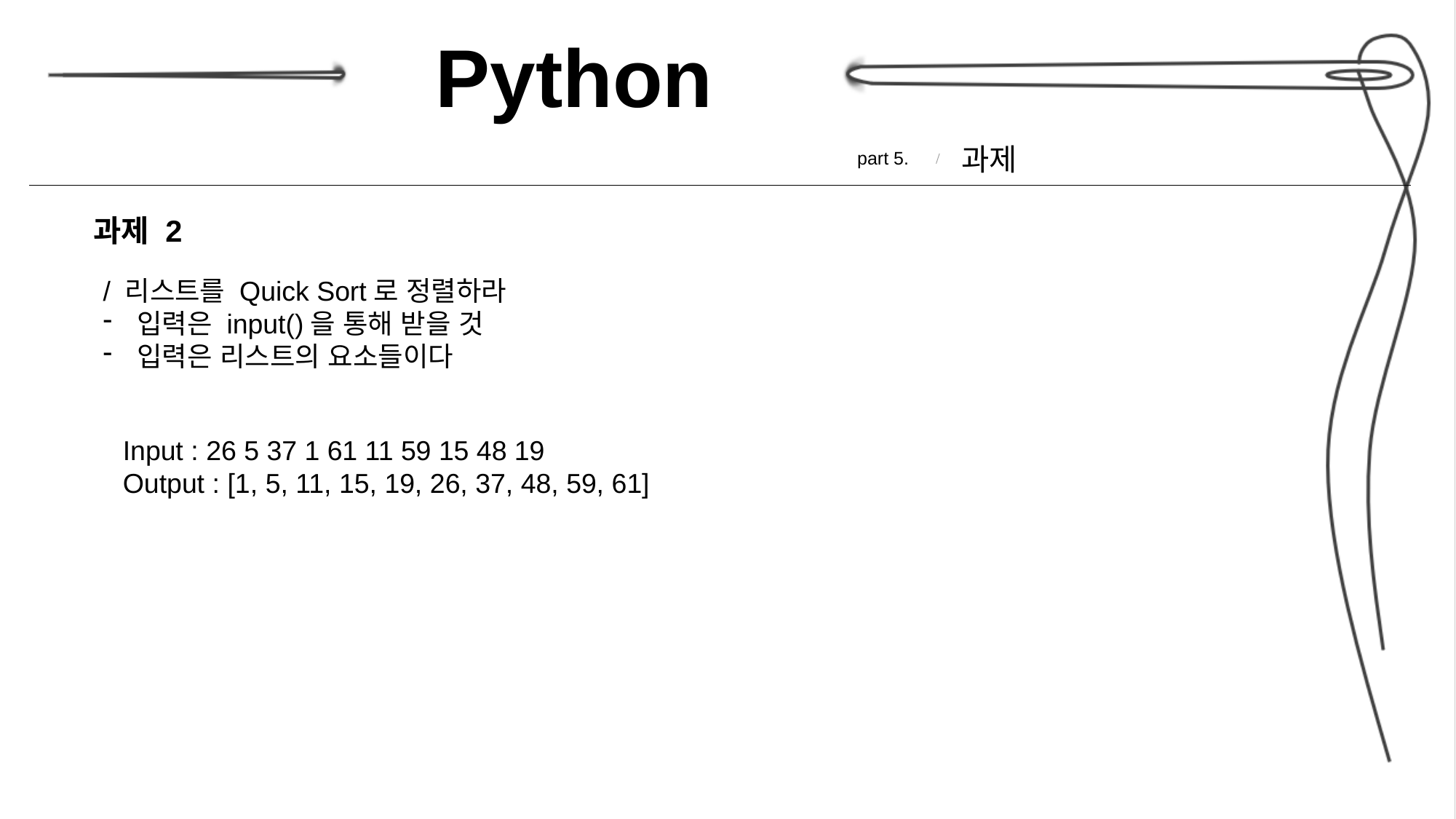

Python
과제
part 5.
과제 2
/ 리스트를 Quick Sort로 정렬하라
입력은 input()을 통해 받을 것
입력은 리스트의 요소들이다
Input : 26 5 37 1 61 11 59 15 48 19
Output : [1, 5, 11, 15, 19, 26, 37, 48, 59, 61]